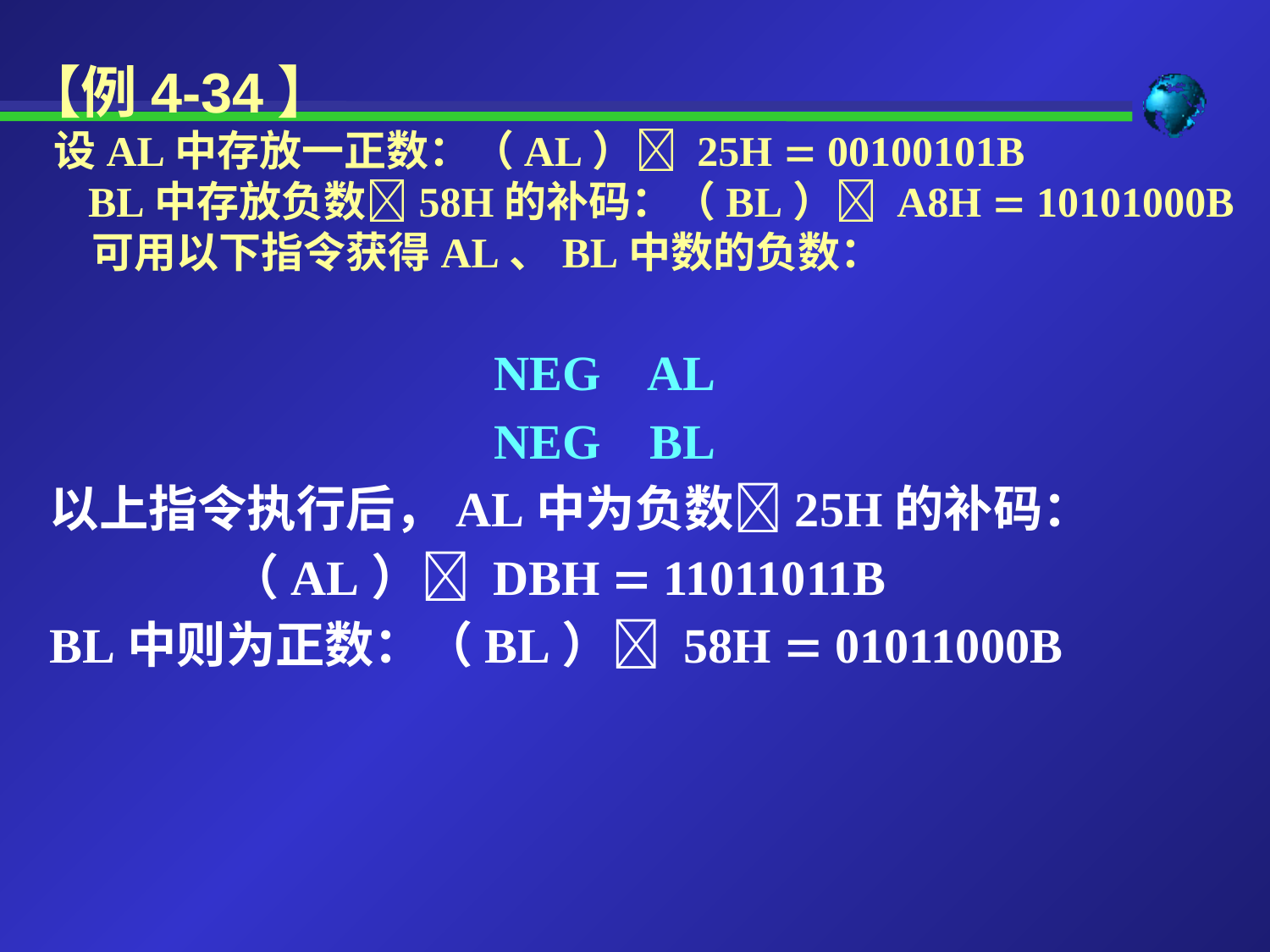

【例4-34】
  设AL中存放一正数：（AL）= 25H = 00100101B
      BL中存放负数−58H的补码：（BL）= A8H = 10101000B
      可用以下指令获得AL、BL中数的负数：
NEG    AL
NEG    BL
以上指令执行后，AL中为负数−25H的补码：
               （AL）= DBH = 11011011B
BL中则为正数：（BL）= 58H = 01011000B
44